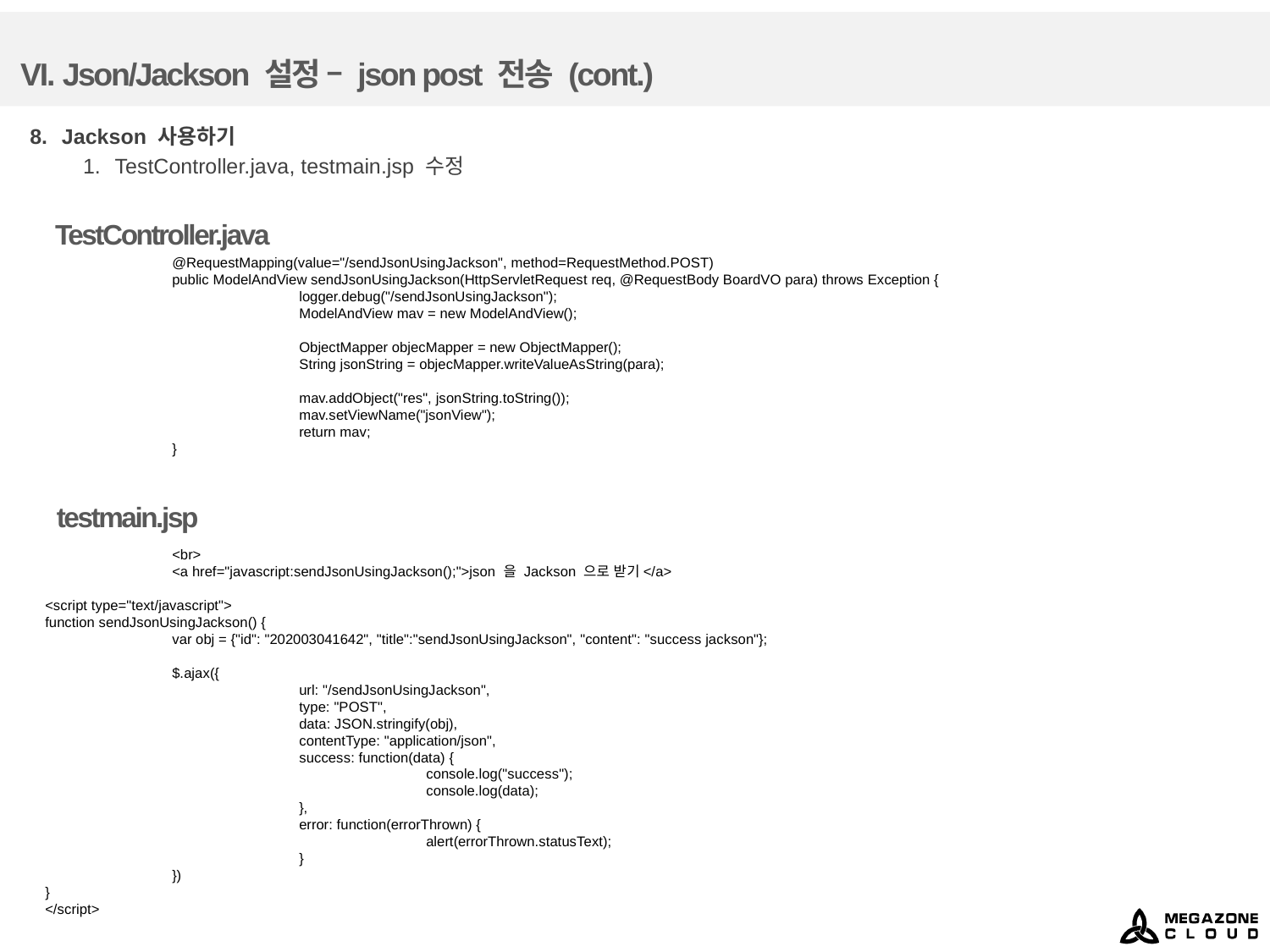

# VI. Json/Jackson 설정 – json post 전송 (cont.)
Jackson 사용하기
TestController.java, testmain.jsp 수정

TestController.java
	@RequestMapping(value="/sendJsonUsingJackson", method=RequestMethod.POST)
	public ModelAndView sendJsonUsingJackson(HttpServletRequest req, @RequestBody BoardVO para) throws Exception {
		logger.debug("/sendJsonUsingJackson");
		ModelAndView mav = new ModelAndView();

		ObjectMapper objecMapper = new ObjectMapper();
		String jsonString = objecMapper.writeValueAsString(para);

		mav.addObject("res", jsonString.toString());
		mav.setViewName("jsonView");
		return mav;
	}
testmain.jsp
	<br>
	<a href="javascript:sendJsonUsingJackson();">json 을 Jackson 으로 받기</a>

<script type="text/javascript">
function sendJsonUsingJackson() {
	var obj = {"id": "202003041642", "title":"sendJsonUsingJackson", "content": "success jackson"};

	$.ajax({
		url: "/sendJsonUsingJackson",
		type: "POST",
		data: JSON.stringify(obj),
		contentType: "application/json",
		success: function(data) {
			console.log("success");
			console.log(data);
		},
		error: function(errorThrown) {
			alert(errorThrown.statusText);
		}
	})
}
</script>